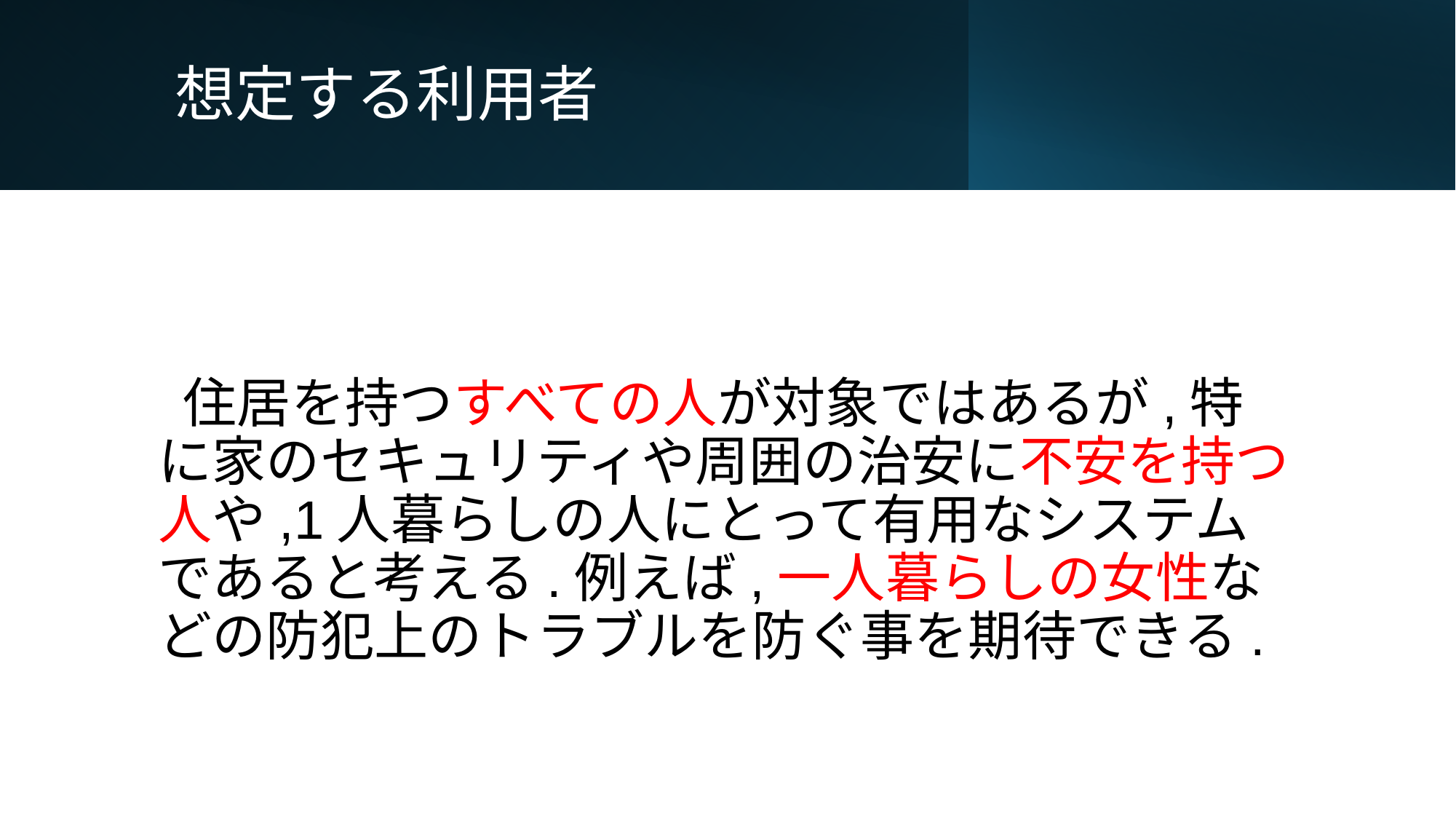

# 想定する利用者

 住居を持つすべての人が対象ではあるが,特に家のセキュリティや周囲の治安に不安を持つ人や,1人暮らしの人にとって有用なシステムであると考える.例えば,一人暮らしの女性などの防犯上のトラブルを防ぐ事を期待できる.